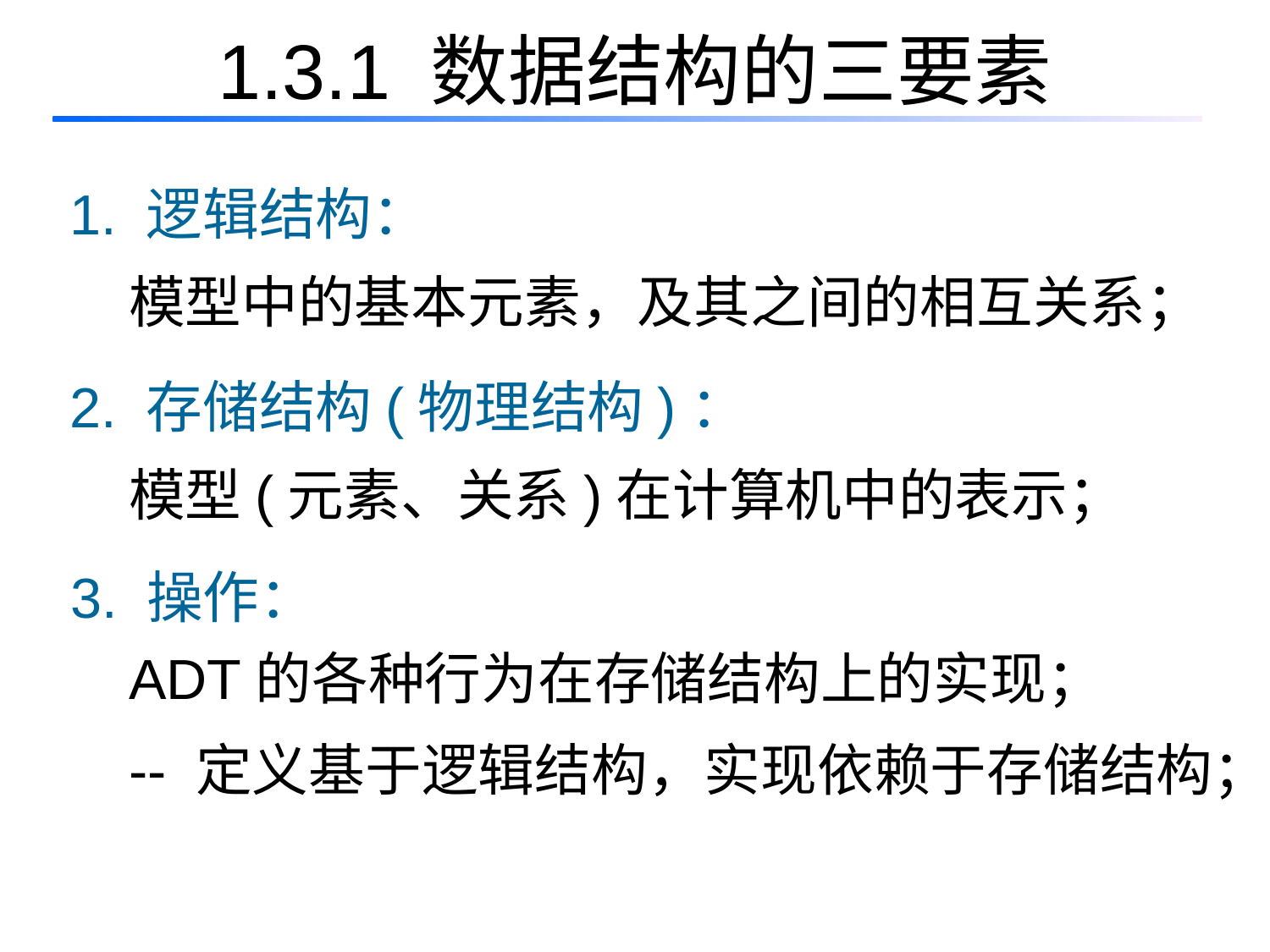

# 1.3.1 数据结构的三要素

   1. 逻辑结构：
模型中的基本元素，及其之间的相互关系；
   2. 存储结构(物理结构)：
模型(元素、关系)在计算机中的表示；
 3. 操作：
ADT的各种行为在存储结构上的实现；
-- 定义基于逻辑结构，实现依赖于存储结构；